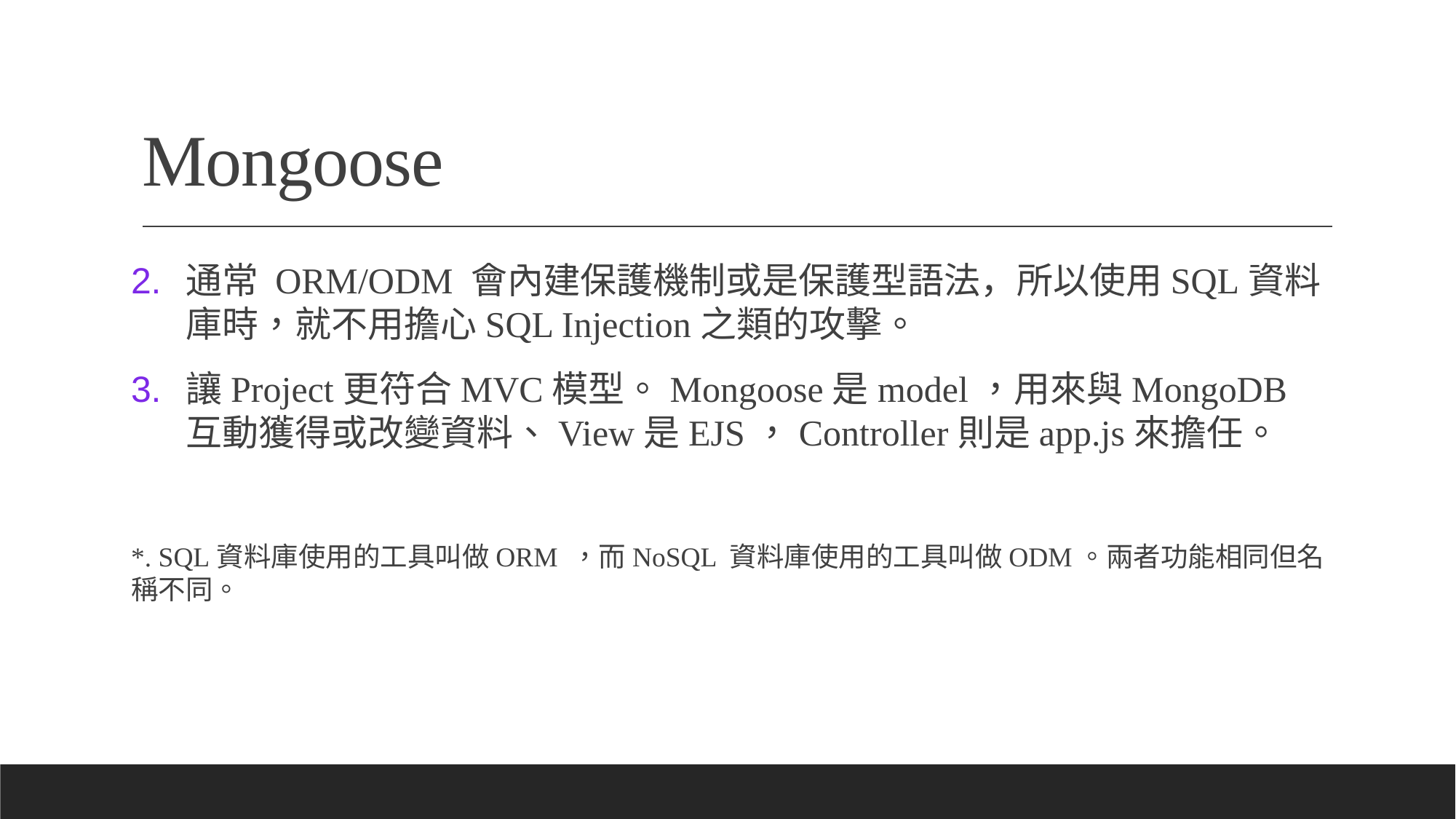

# Mongoose
通常 ORM/ODM 會內建保護機制或是保護型語法，所以使用SQL資料庫時，就不用擔心SQL Injection之類的攻擊。
讓Project更符合MVC模型。Mongoose是model，用來與MongoDB互動獲得或改變資料、View是EJS，Controller則是app.js來擔任。

*. SQL資料庫使用的工具叫做ORM ，而NoSQL 資料庫使用的工具叫做ODM。兩者功能相同但名稱不同。